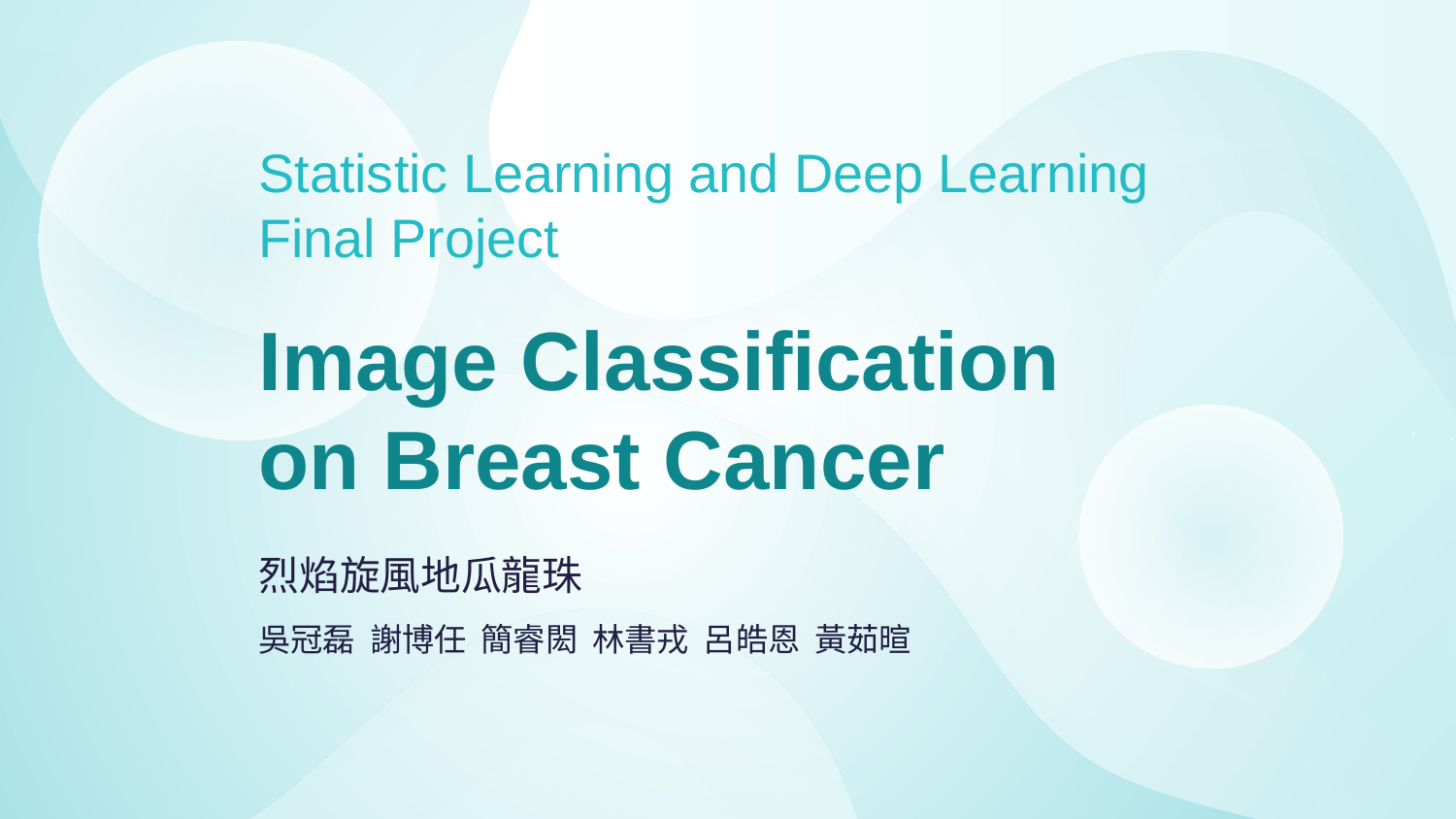

Statistic Learning and Deep Learning Final Project
# Image Classification
on Breast Cancer
烈焰旋風地瓜龍珠
吳冠磊  謝博任  簡睿閎  林書戎  呂皓恩  黃茹暄